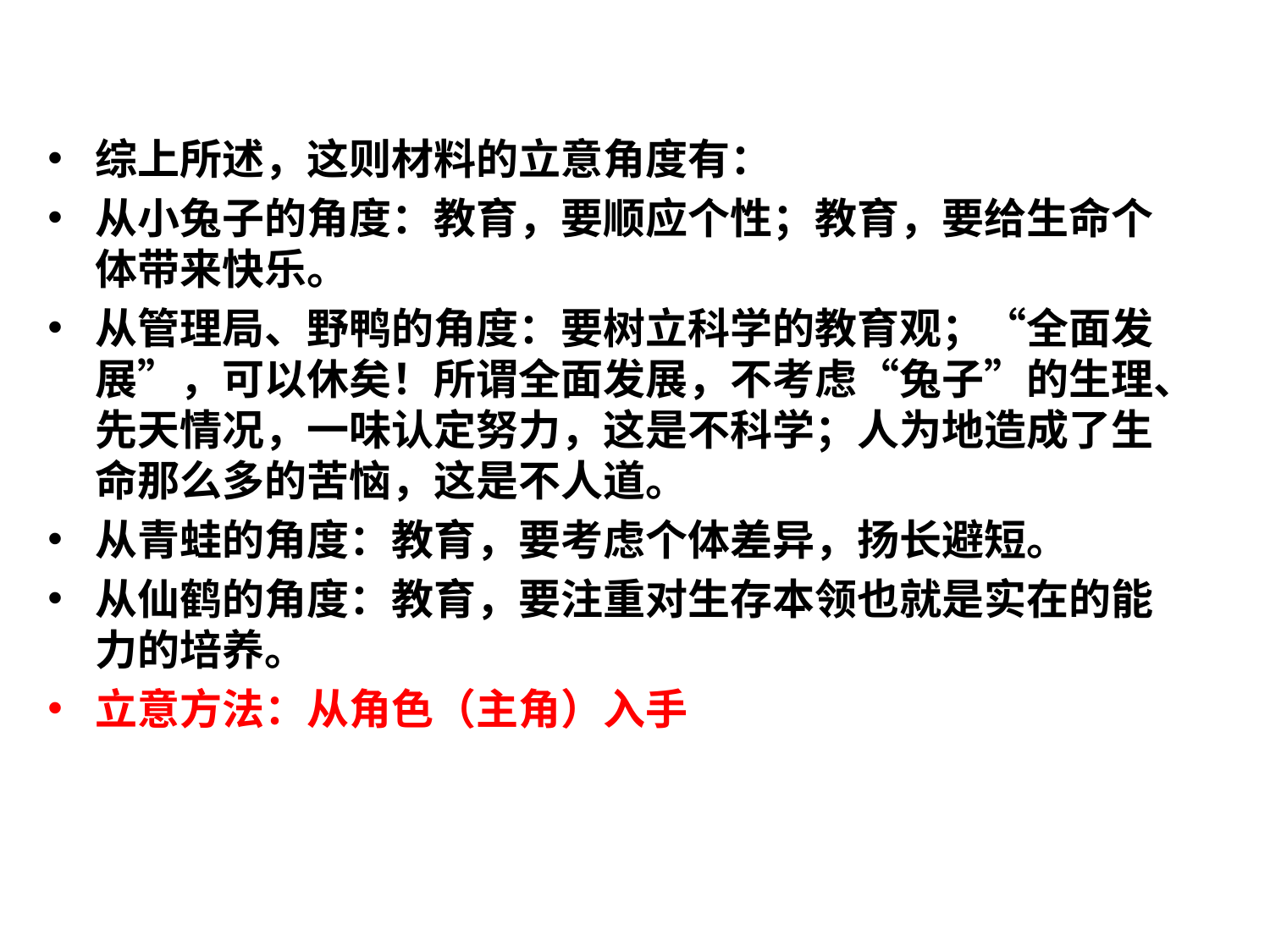

#
综上所述，这则材料的立意角度有：
从小兔子的角度：教育，要顺应个性；教育，要给生命个体带来快乐。
从管理局、野鸭的角度：要树立科学的教育观；“全面发展”，可以休矣！所谓全面发展，不考虑“兔子”的生理、先天情况，一味认定努力，这是不科学；人为地造成了生命那么多的苦恼，这是不人道。
从青蛙的角度：教育，要考虑个体差异，扬长避短。
从仙鹤的角度：教育，要注重对生存本领也就是实在的能力的培养。
立意方法：从角色（主角）入手